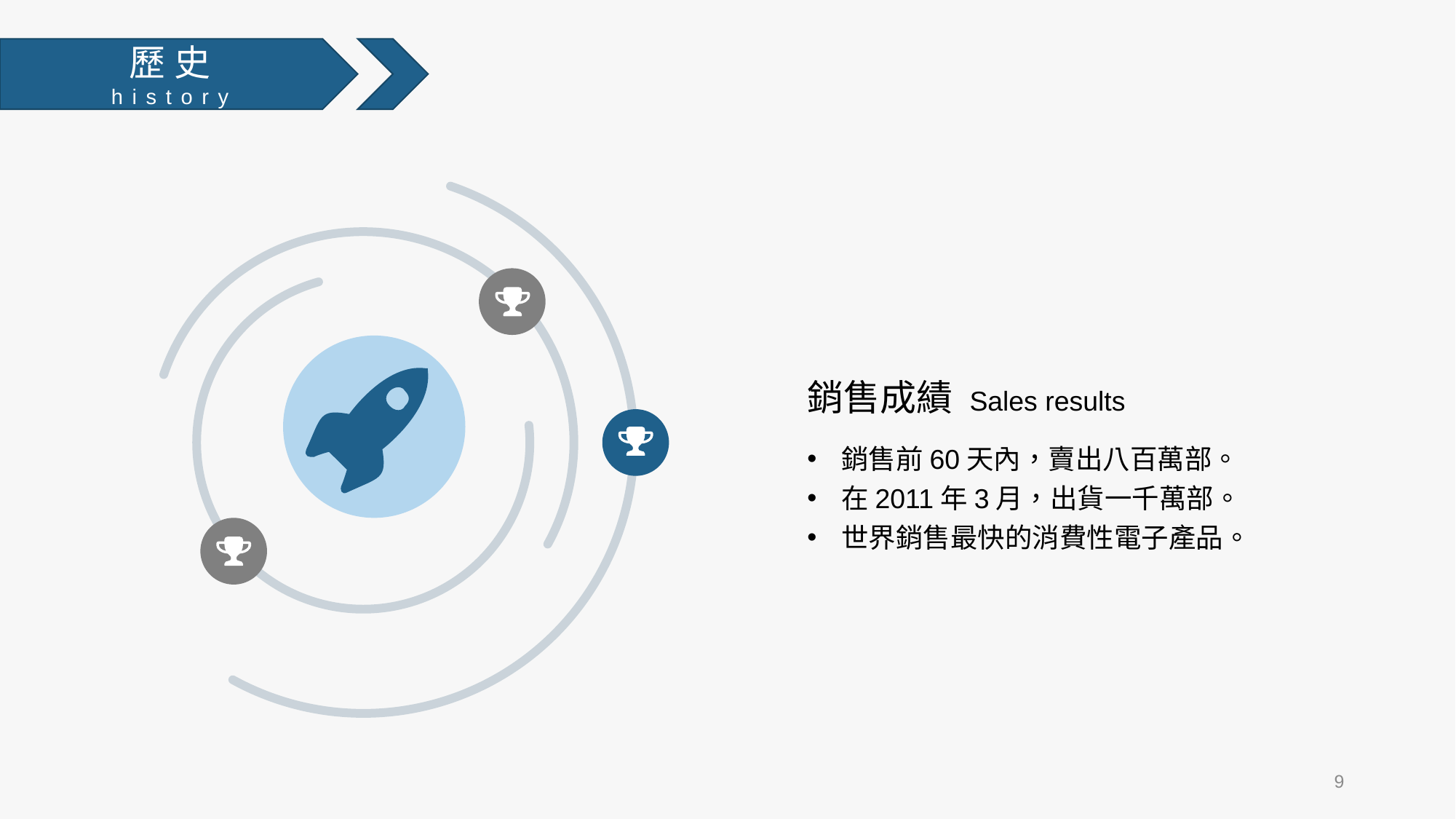

歷史
history

銷售成績 Sales results
銷售前60天內，賣出八百萬部。
在2011年3月，出貨一千萬部。
世界銷售最快的消費性電子產品。

9